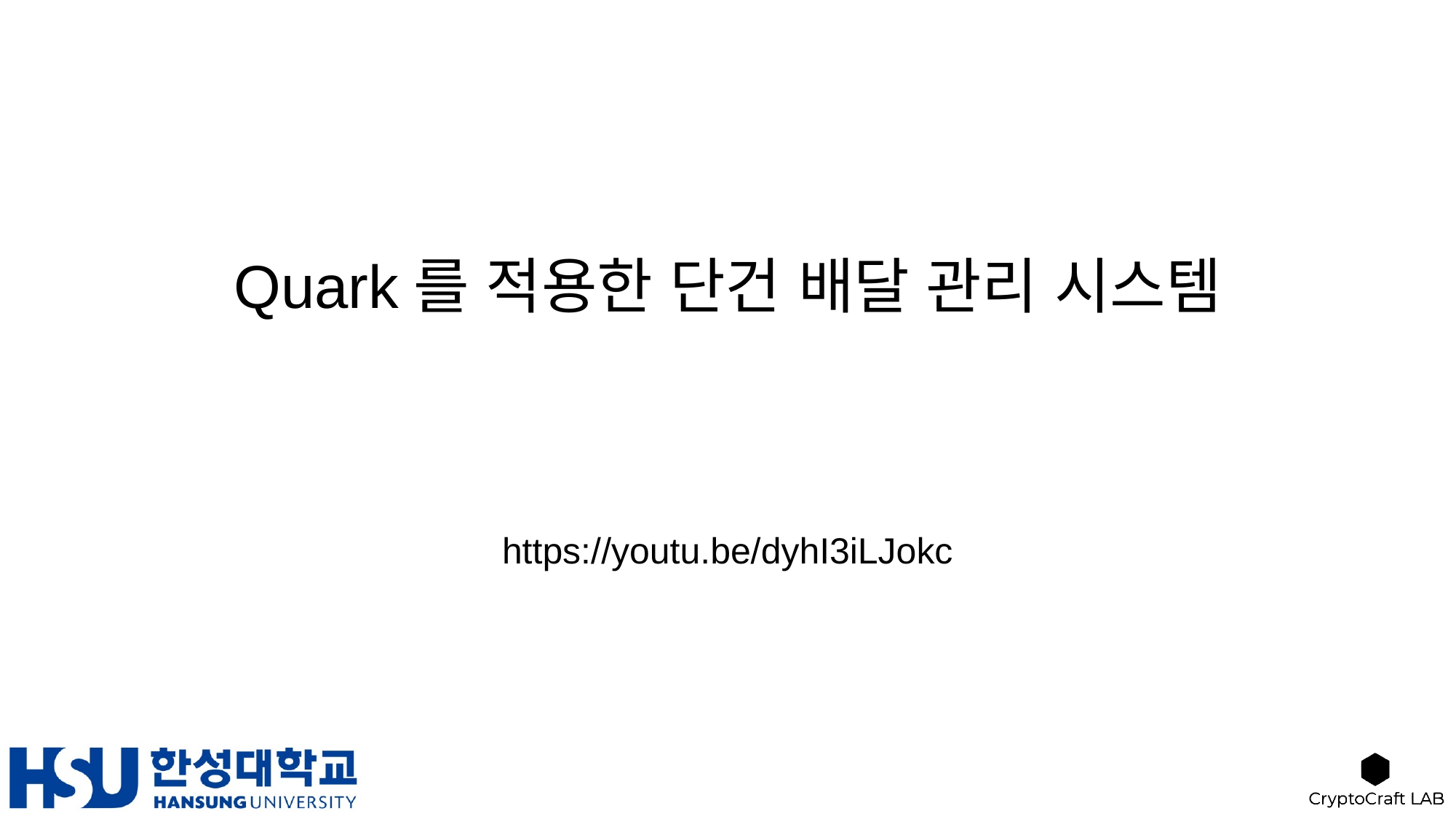

# Quark를 적용한 단건 배달 관리 시스템
https://youtu.be/dyhI3iLJokc